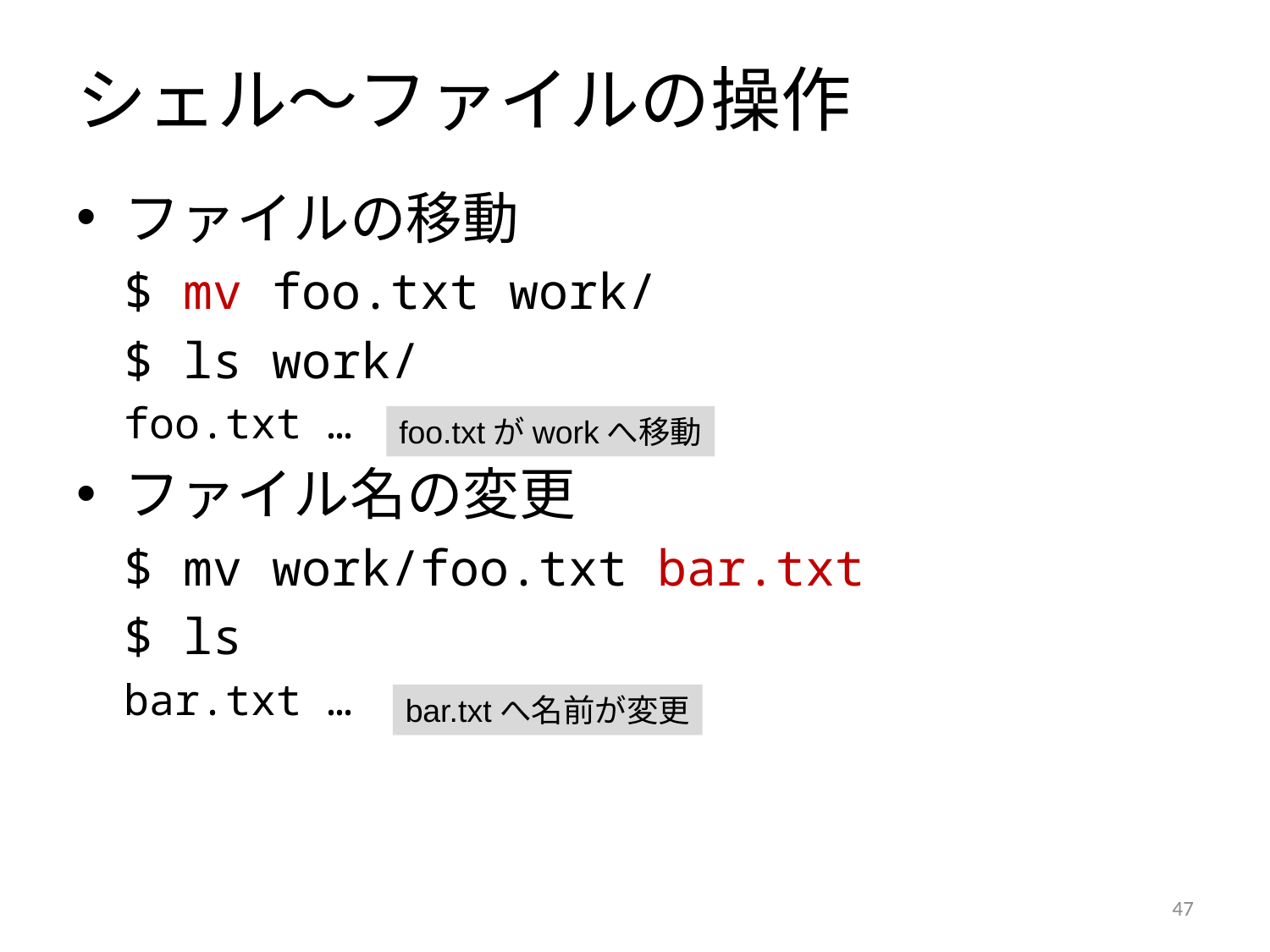

# シェル～ファイルの操作
ファイルの移動
	$ mv foo.txt work/
	$ ls work/
	foo.txt …
ファイル名の変更
	$ mv work/foo.txt bar.txt
	$ ls
	bar.txt …
foo.txtがworkへ移動
bar.txtへ名前が変更
47